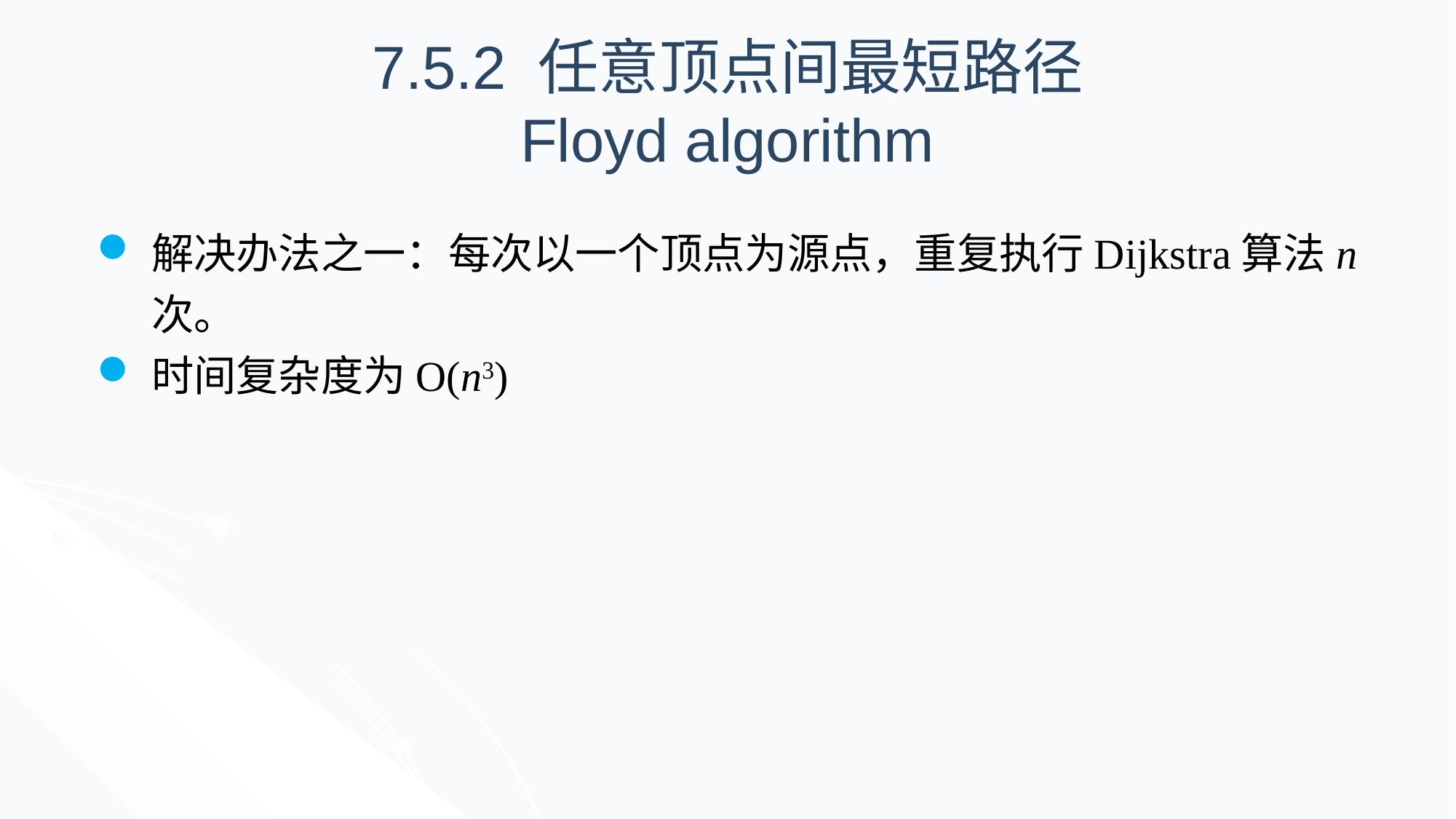

# 7.5.2 任意顶点间最短路径 Floyd algorithm
解决办法之一：每次以一个顶点为源点，重复执行Dijkstra算法n次。
时间复杂度为O(n3)